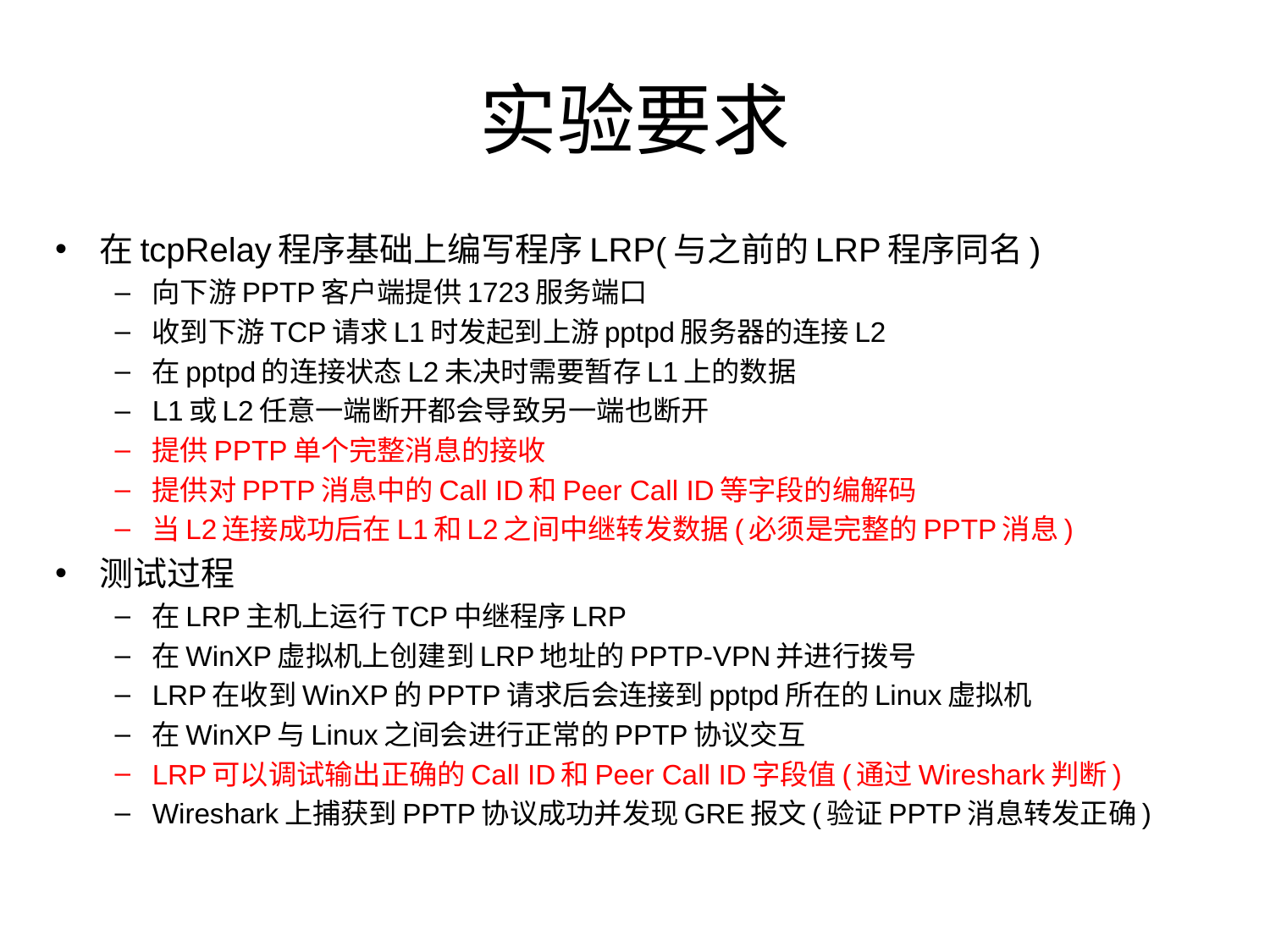

# 实验要求
在tcpRelay程序基础上编写程序LRP(与之前的LRP程序同名)
向下游PPTP客户端提供1723服务端口
收到下游TCP请求L1时发起到上游pptpd服务器的连接L2
在pptpd的连接状态L2未决时需要暂存L1上的数据
L1或L2任意一端断开都会导致另一端也断开
提供PPTP单个完整消息的接收
提供对PPTP消息中的Call ID和Peer Call ID等字段的编解码
当L2连接成功后在L1和L2之间中继转发数据(必须是完整的PPTP消息)
测试过程
在LRP主机上运行TCP中继程序LRP
在WinXP虚拟机上创建到LRP地址的PPTP-VPN并进行拨号
LRP在收到WinXP的PPTP请求后会连接到pptpd所在的Linux虚拟机
在WinXP与Linux之间会进行正常的PPTP协议交互
LRP可以调试输出正确的Call ID和Peer Call ID字段值(通过Wireshark判断)
Wireshark上捕获到PPTP协议成功并发现GRE报文(验证PPTP消息转发正确)